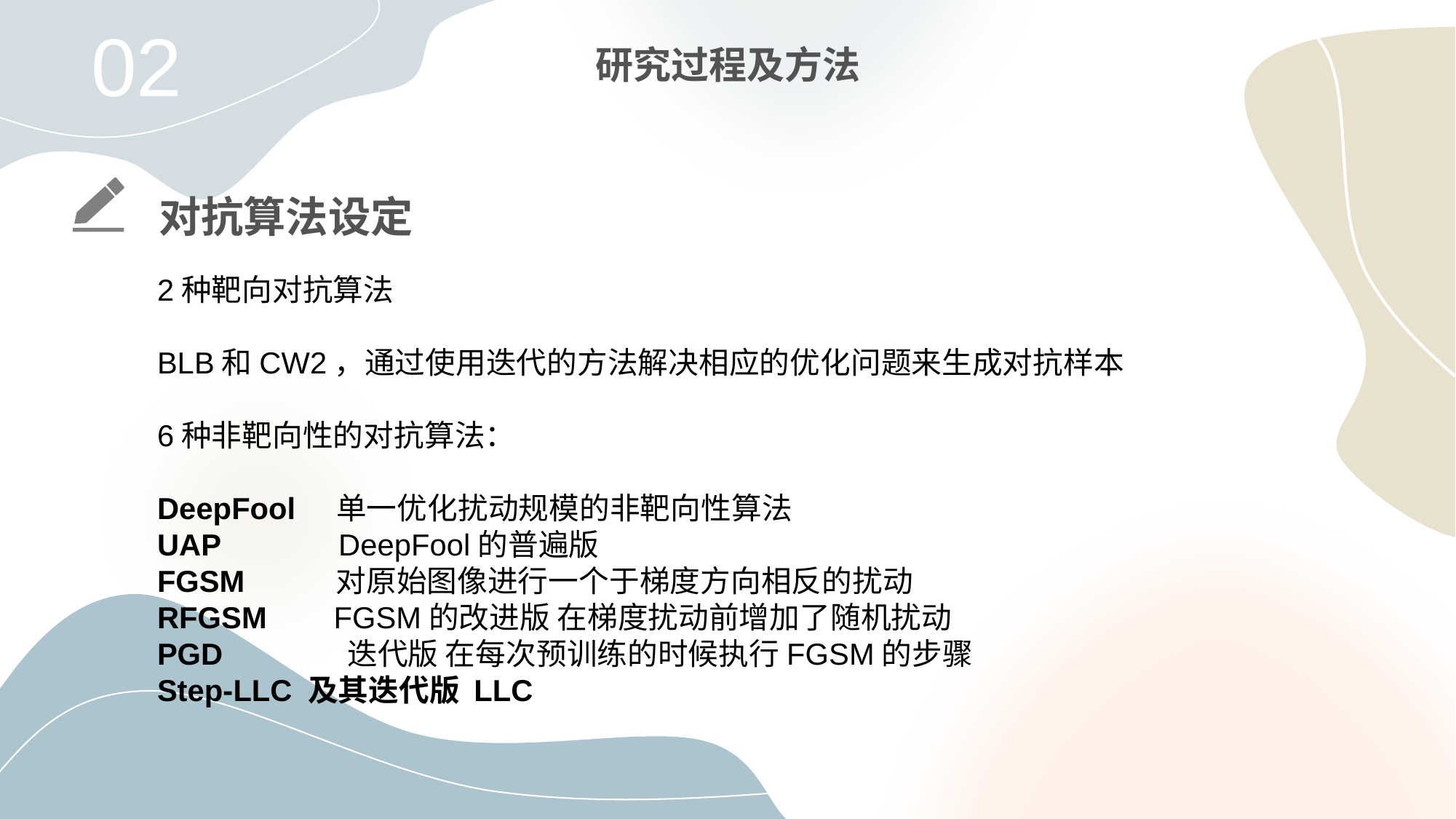

02
研究过程及方法

对抗算法设定
2种靶向对抗算法

BLB和CW2，通过使用迭代的方法解决相应的优化问题来生成对抗样本

6种非靶向性的对抗算法：

DeepFool    单一优化扰动规模的非靶向性算法
UAP              DeepFool的普遍版
FGSM          对原始图像进行⼀个于梯度方向相反的扰动
RFGSM        FGSM的改进版 在梯度扰动前增加了随机扰动
PGD              迭代版 在每次预训练的时候执行FGSM的步骤
Step-LLC 及其迭代版 LLC